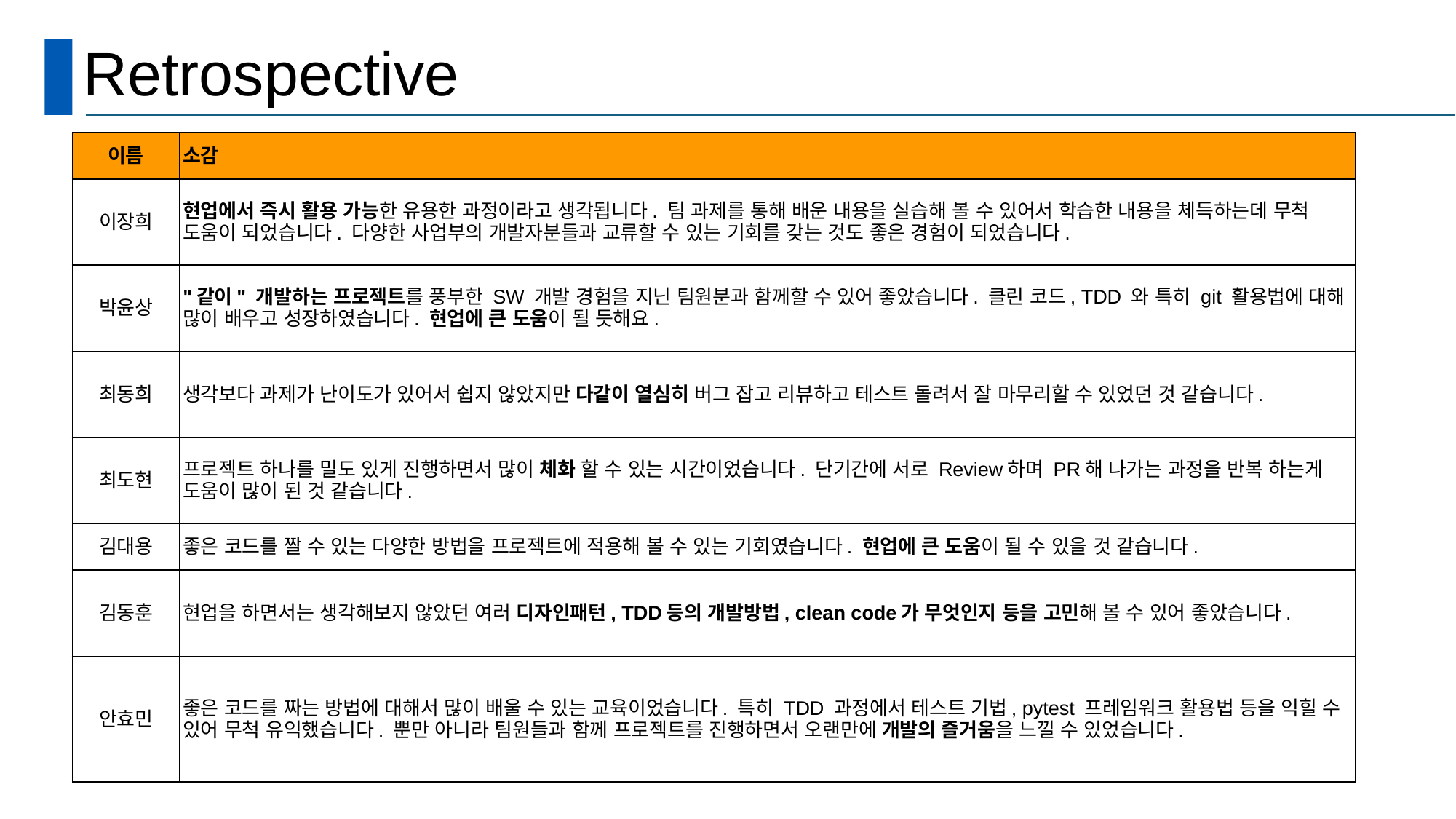

# Retrospective
| 이름 | 소감 |
| --- | --- |
| 이장희 | 현업에서 즉시 활용 가능한 유용한 과정이라고 생각됩니다. 팀 과제를 통해 배운 내용을 실습해 볼 수 있어서 학습한 내용을 체득하는데 무척 도움이 되었습니다. 다양한 사업부의 개발자분들과 교류할 수 있는 기회를 갖는 것도 좋은 경험이 되었습니다. |
| 박윤상 | "같이" 개발하는 프로젝트를 풍부한 SW 개발 경험을 지닌 팀원분과 함께할 수 있어 좋았습니다. 클린 코드, TDD 와 특히 git 활용법에 대해 많이 배우고 성장하였습니다. 현업에 큰 도움이 될 듯해요. |
| 최동희 | 생각보다 과제가 난이도가 있어서 쉽지 않았지만 다같이 열심히 버그 잡고 리뷰하고 테스트 돌려서 잘 마무리할 수 있었던 것 같습니다. |
| 최도현 | 프로젝트 하나를 밀도 있게 진행하면서 많이 체화 할 수 있는 시간이었습니다. 단기간에 서로 Review하며 PR해 나가는 과정을 반복 하는게 도움이 많이 된 것 같습니다. |
| 김대용 | 좋은 코드를 짤 수 있는 다양한 방법을 프로젝트에 적용해 볼 수 있는 기회였습니다. 현업에 큰 도움이 될 수 있을 것 같습니다. |
| 김동훈 | 현업을 하면서는 생각해보지 않았던 여러 디자인패턴, TDD등의 개발방법, clean code가 무엇인지 등을 고민해 볼 수 있어 좋았습니다. |
| 안효민 | 좋은 코드를 짜는 방법에 대해서 많이 배울 수 있는 교육이었습니다. 특히 TDD 과정에서 테스트 기법, pytest 프레임워크 활용법 등을 익힐 수 있어 무척 유익했습니다. 뿐만 아니라 팀원들과 함께 프로젝트를 진행하면서 오랜만에 개발의 즐거움을 느낄 수 있었습니다. |